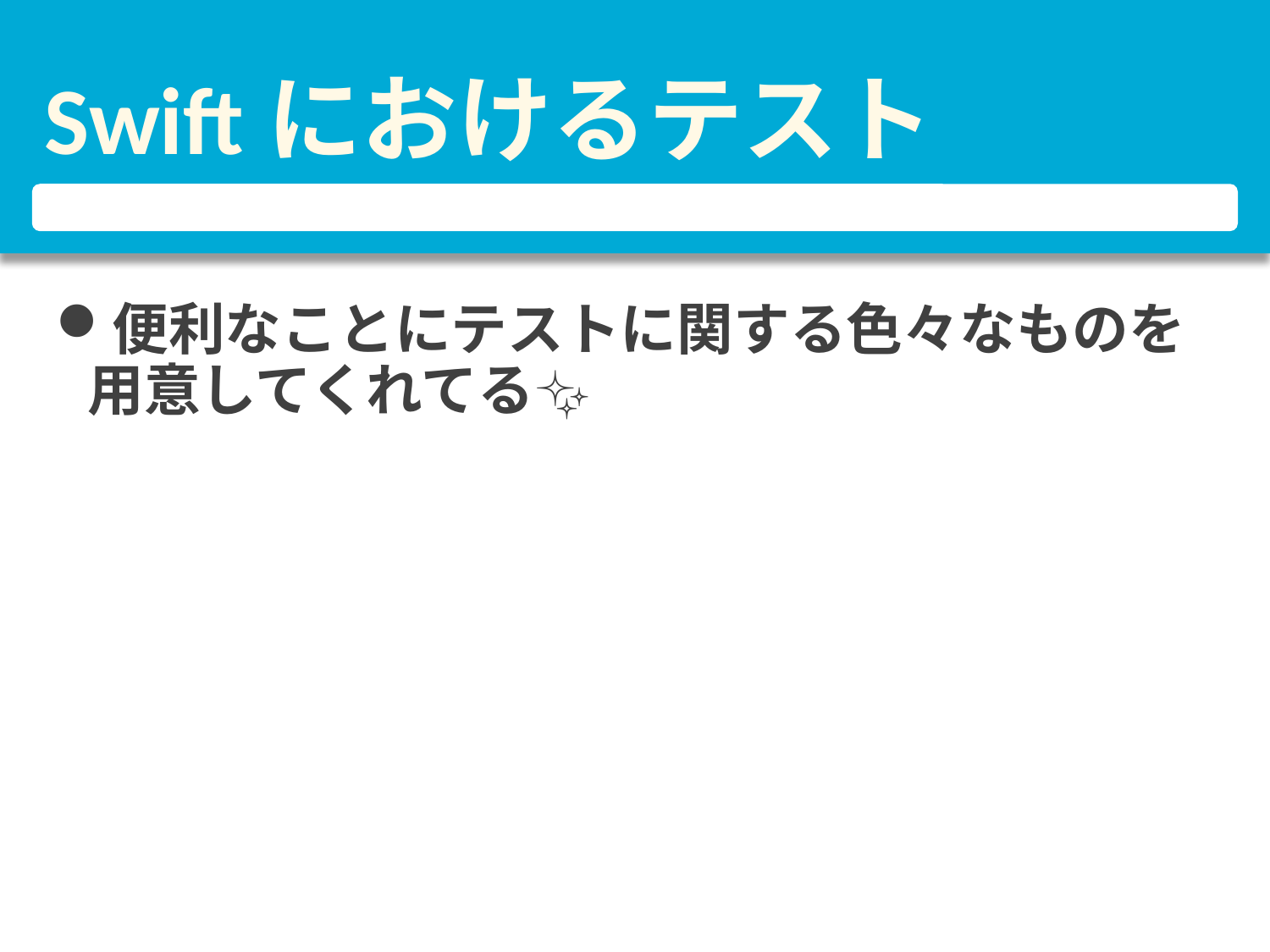

# Swiftにおけるテスト
便利なことにテストに関する色々なものを
用意してくれてる✨